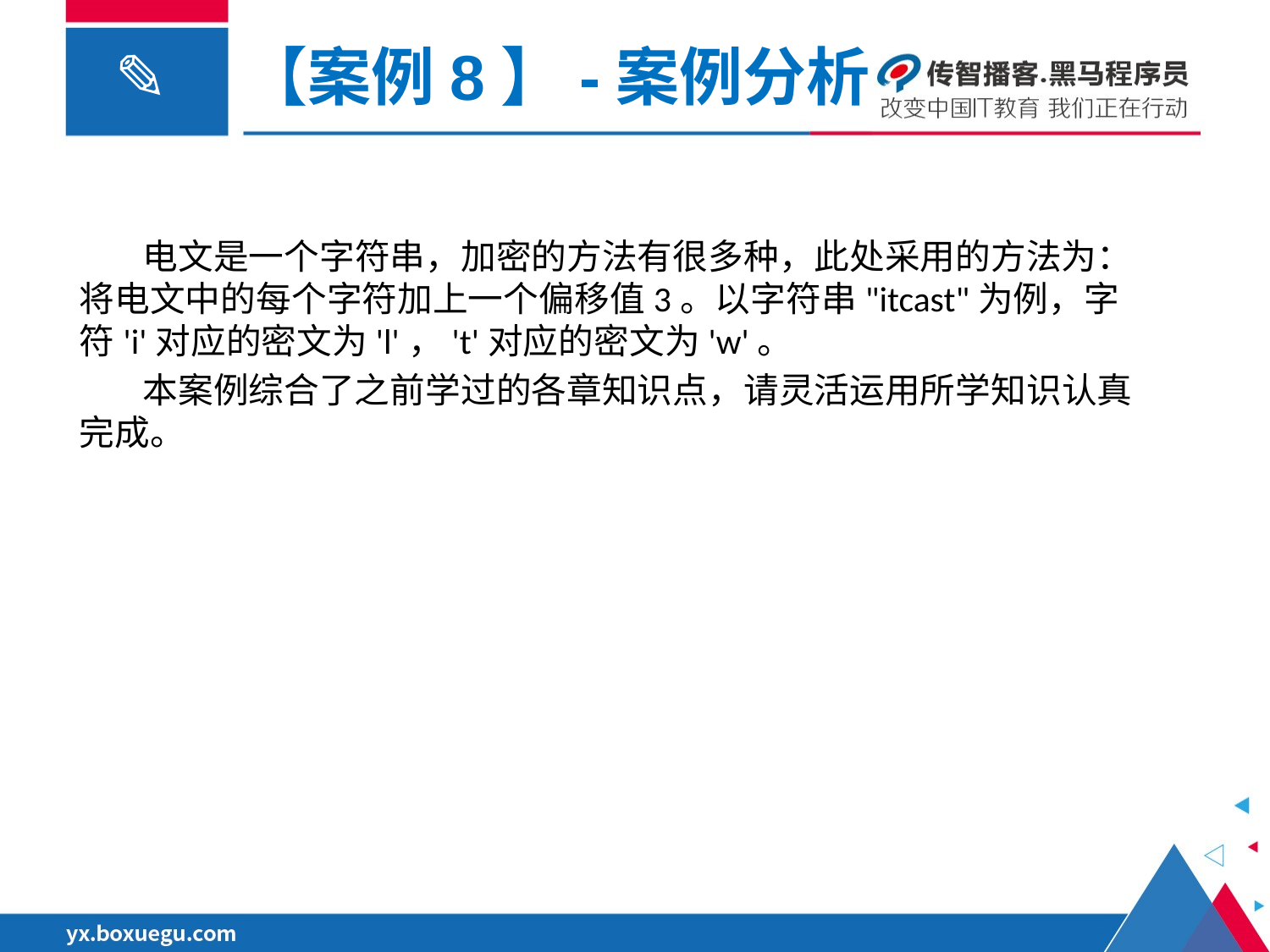

【案例8】-案例分析
       电文是一个字符串，加密的方法有很多种，此处采用的方法为：将电文中的每个字符加上一个偏移值3。以字符串"itcast"为例，字符'i'对应的密文为'l'，'t'对应的密文为'w'。
       本案例综合了之前学过的各章知识点，请灵活运用所学知识认真完成。